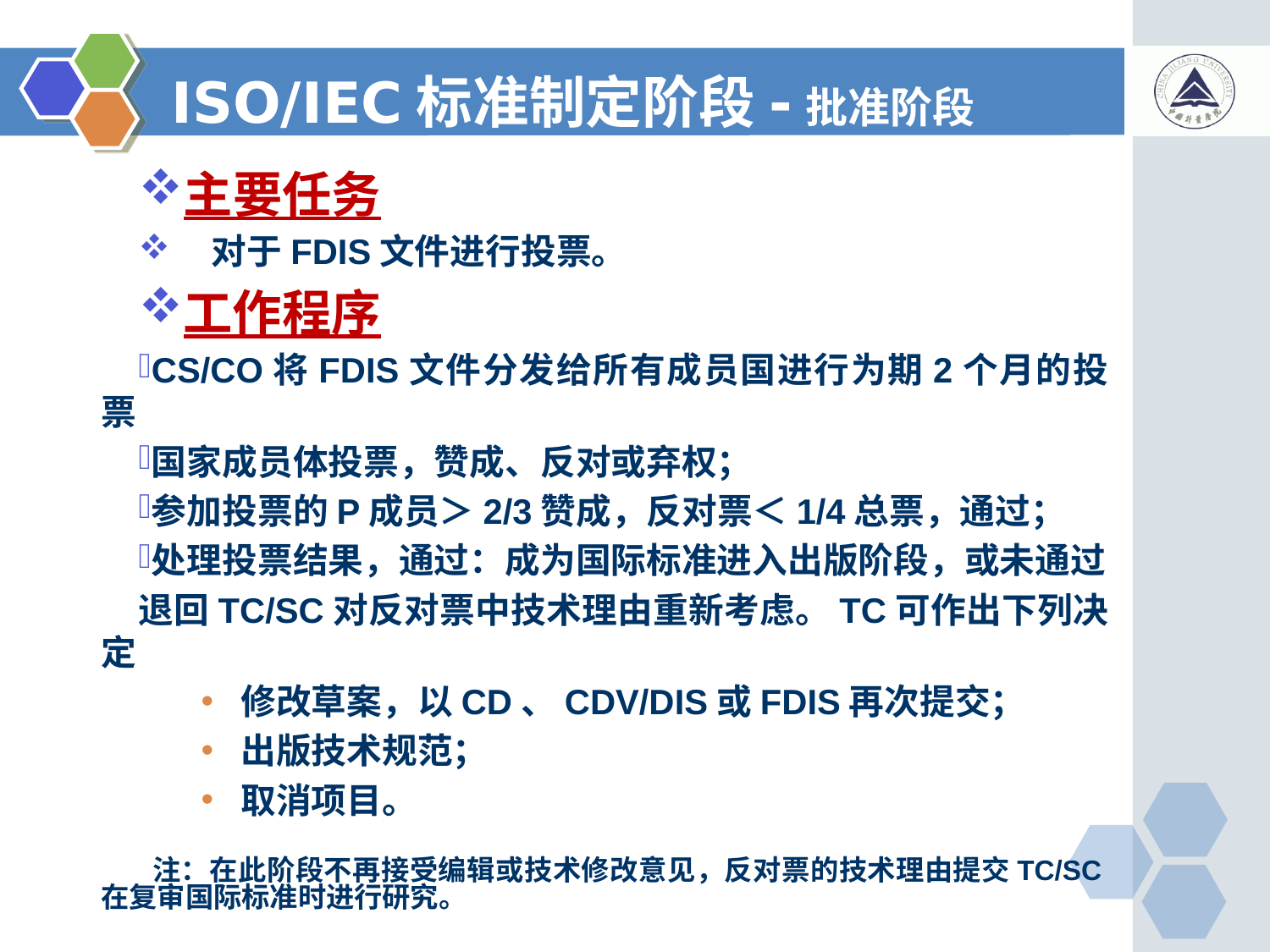

# ISO/IEC标准制定阶段-批准阶段
主要任务
    对于FDIS文件进行投票。
工作程序
CS/CO将FDIS文件分发给所有成员国进行为期2个月的投票
国家成员体投票，赞成、反对或弃权；
参加投票的P成员＞2/3赞成，反对票＜1/4总票，通过；
处理投票结果，通过：成为国际标准进入出版阶段，或未通过
退回TC/SC对反对票中技术理由重新考虑。TC可作出下列决定
修改草案，以CD、CDV/DIS或FDIS再次提交；
出版技术规范；
取消项目。

 注：在此阶段不再接受编辑或技术修改意见，反对票的技术理由提交TC/SC在复审国际标准时进行研究。